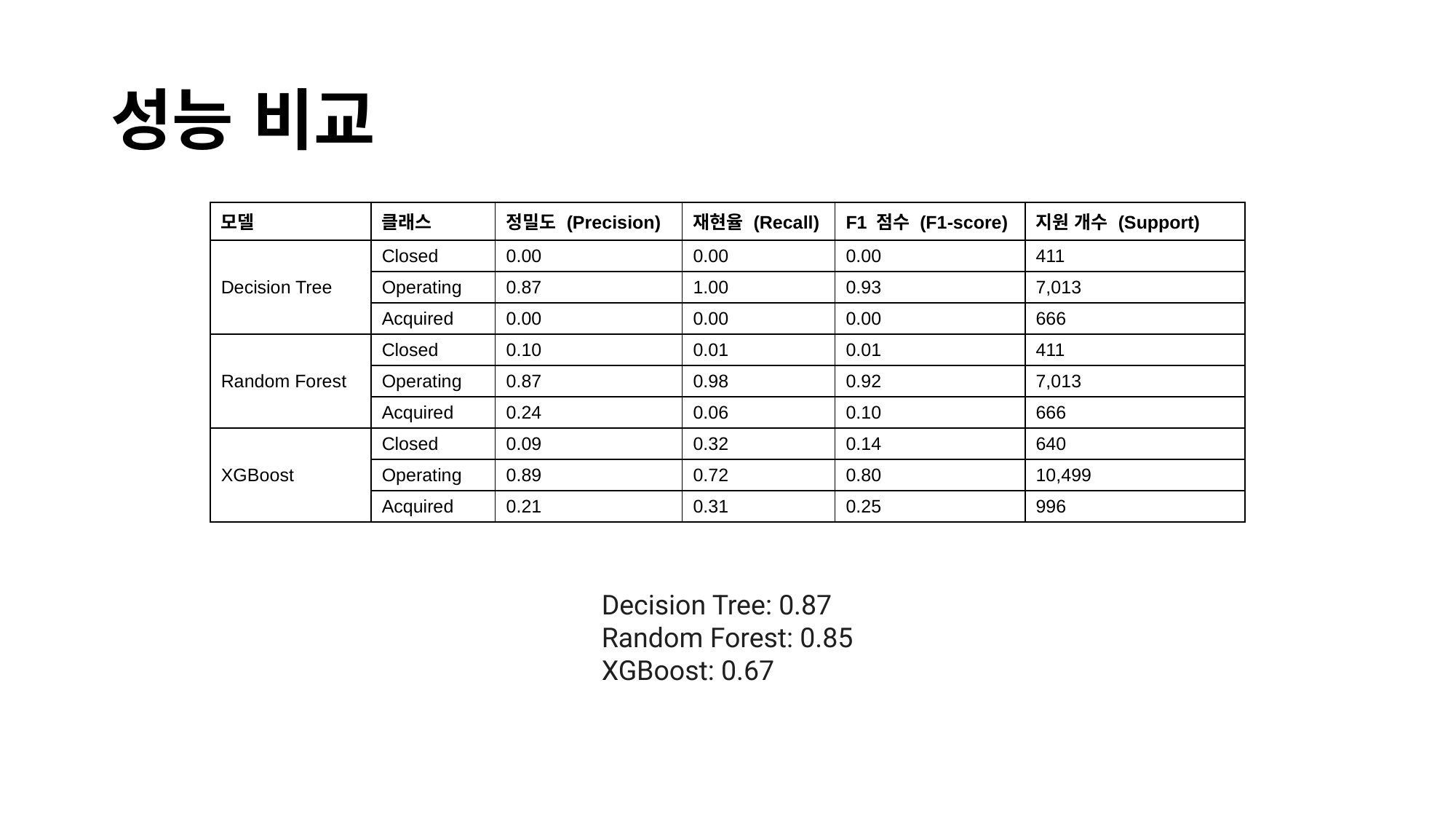

# 성능 비교
| 모델 | 클래스 | 정밀도 (Precision) | 재현율 (Recall) | F1 점수 (F1-score) | 지원 개수 (Support) |
| --- | --- | --- | --- | --- | --- |
| Decision Tree | Closed | 0.00 | 0.00 | 0.00 | 411 |
|  | Operating | 0.87 | 1.00 | 0.93 | 7,013 |
|  | Acquired | 0.00 | 0.00 | 0.00 | 666 |
| Random Forest | Closed | 0.10 | 0.01 | 0.01 | 411 |
|  | Operating | 0.87 | 0.98 | 0.92 | 7,013 |
|  | Acquired | 0.24 | 0.06 | 0.10 | 666 |
| XGBoost | Closed | 0.09 | 0.32 | 0.14 | 640 |
|  | Operating | 0.89 | 0.72 | 0.80 | 10,499 |
|  | Acquired | 0.21 | 0.31 | 0.25 | 996 |
Decision Tree: 0.87
Random Forest: 0.85
XGBoost: 0.67